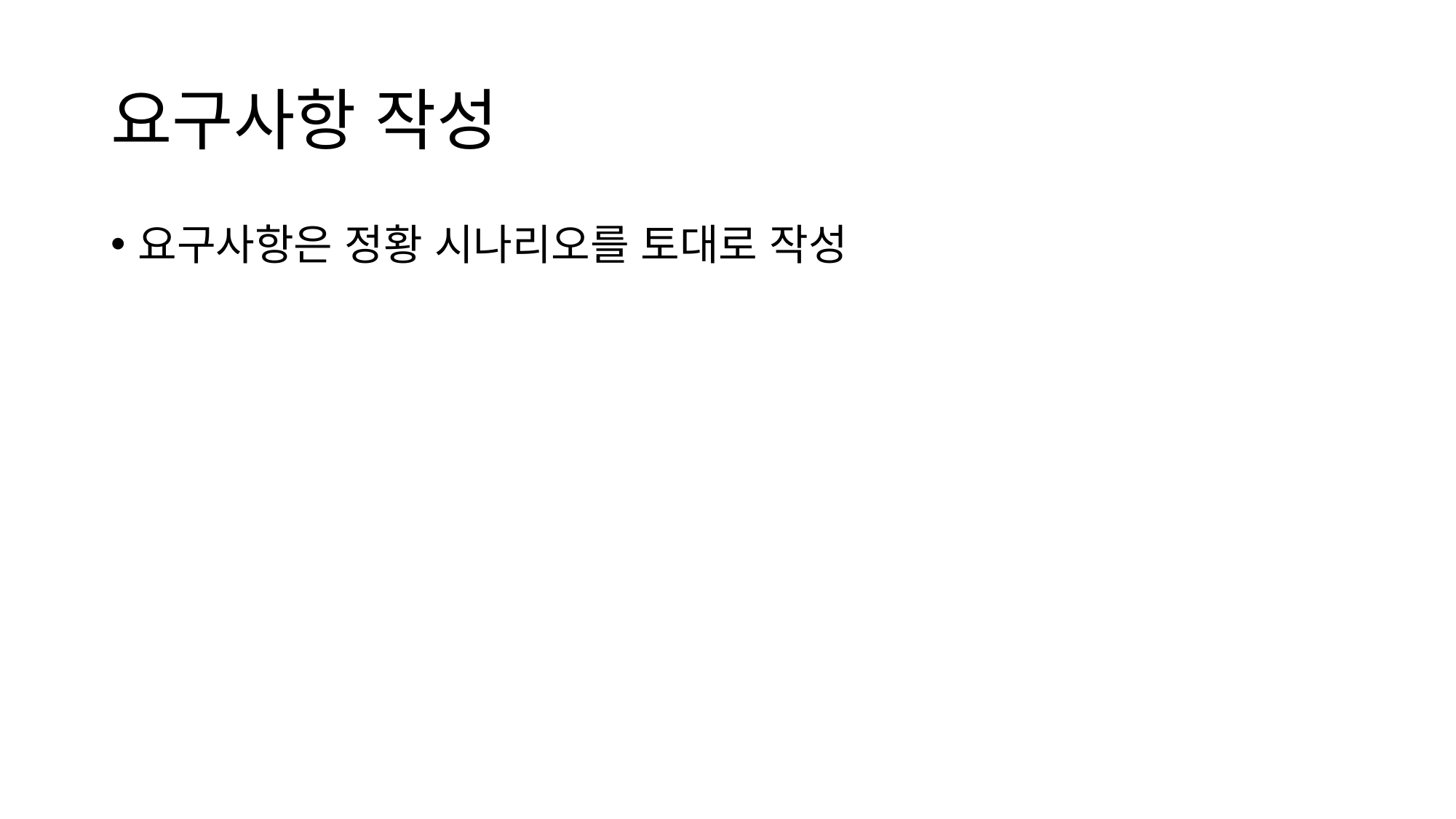

# 요구사항 작성
요구사항은 정황 시나리오를 토대로 작성